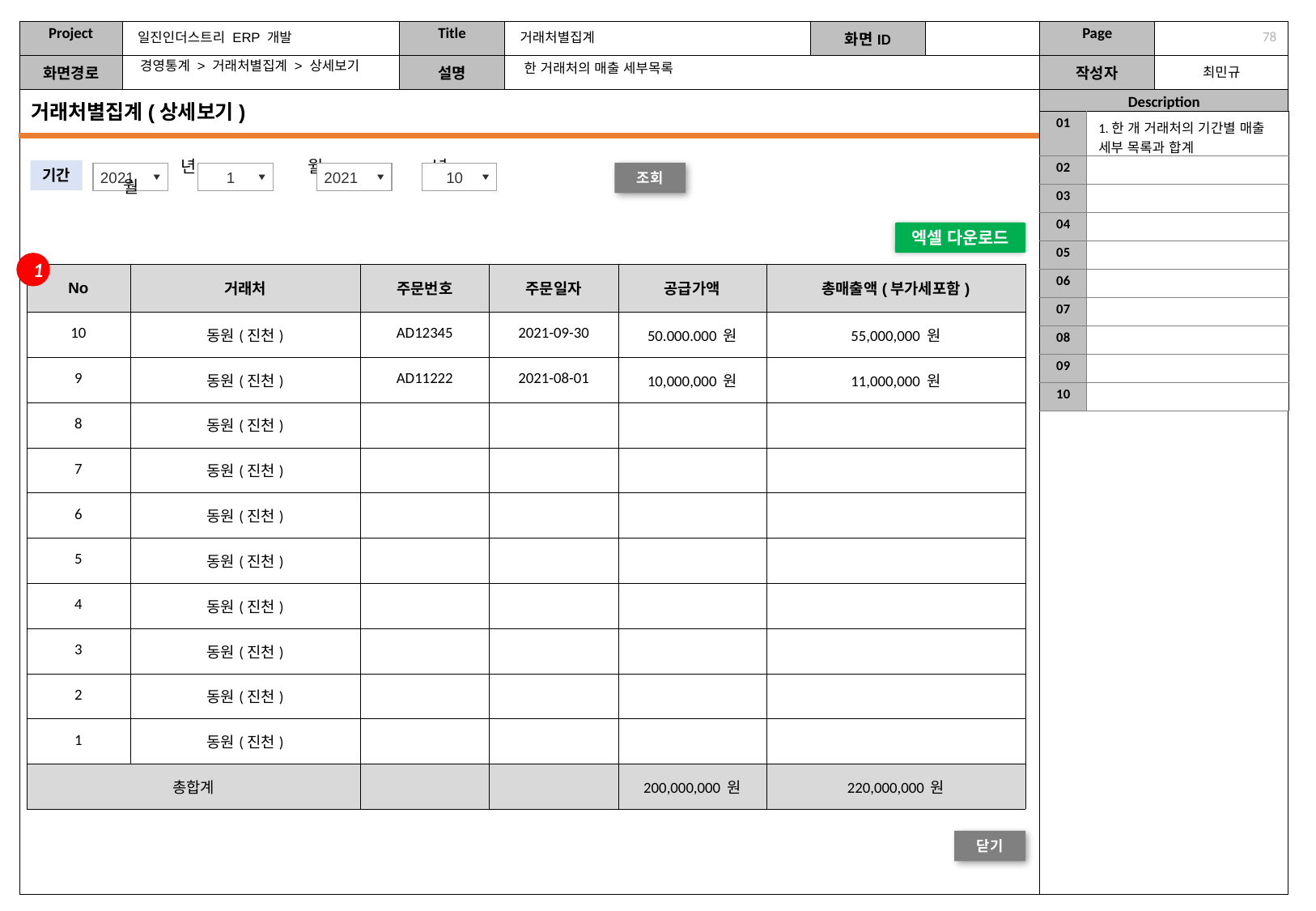

일진인더스트리 ERP 개발
거래처별집계
78
경영통계 > 거래처별집계 > 상세보기
한 거래처의 매출 세부목록
거래처별집계(상세보기)
| 01 | 1.한 개 거래처의 기간별 매출 세부 목록과 합계 |
| --- | --- |
| 02 |  |
| 03 |  |
| 04 |  |
| 05 |  |
| 06 |  |
| 07 |  |
| 08 |  |
| 09 |  |
| 10 |  |
                     년                        월 ~                       년                       월
기간
조회
2021

1

2021

10

엑셀 다운로드
1
| No | 거래처 | 주문번호 | 주문일자 | 공급가액 | 총매출액(부가세포함) |
| --- | --- | --- | --- | --- | --- |
| 10 | 동원(진천) | AD12345 | 2021-09-30 | 50.000.000 원 | 55,000,000 원 |
| 9 | 동원(진천) | AD11222 | 2021-08-01 | 10,000,000 원 | 11,000,000 원 |
| 8 | 동원(진천) |  |  |  |  |
| 7 | 동원(진천) |  |  |  |  |
| 6 | 동원(진천) |  |  |  |  |
| 5 | 동원(진천) |  |  |  |  |
| 4 | 동원(진천) |  |  |  |  |
| 3 | 동원(진천) |  |  |  |  |
| 2 | 동원(진천) |  |  |  |  |
| 1 | 동원(진천) |  |  |  |  |
| 총합계 |  |  |  | 200,000,000 원 | 220,000,000 원 |
닫기